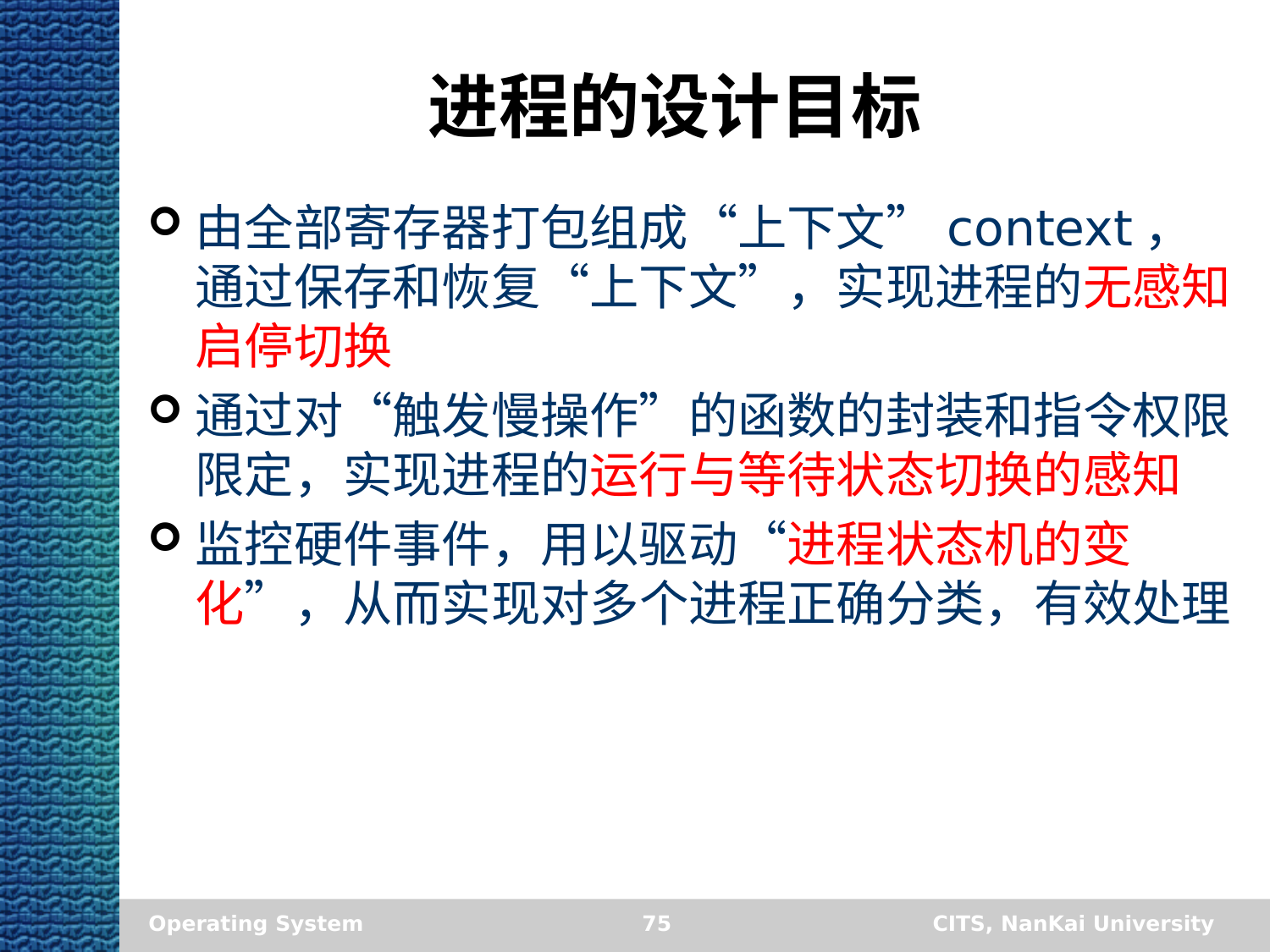

# 进程的设计目标
由全部寄存器打包组成“上下文”context，通过保存和恢复“上下文”，实现进程的无感知启停切换
通过对“触发慢操作”的函数的封装和指令权限限定，实现进程的运行与等待状态切换的感知
监控硬件事件，用以驱动“进程状态机的变化”，从而实现对多个进程正确分类，有效处理
Operating System
75
CITS, NanKai University